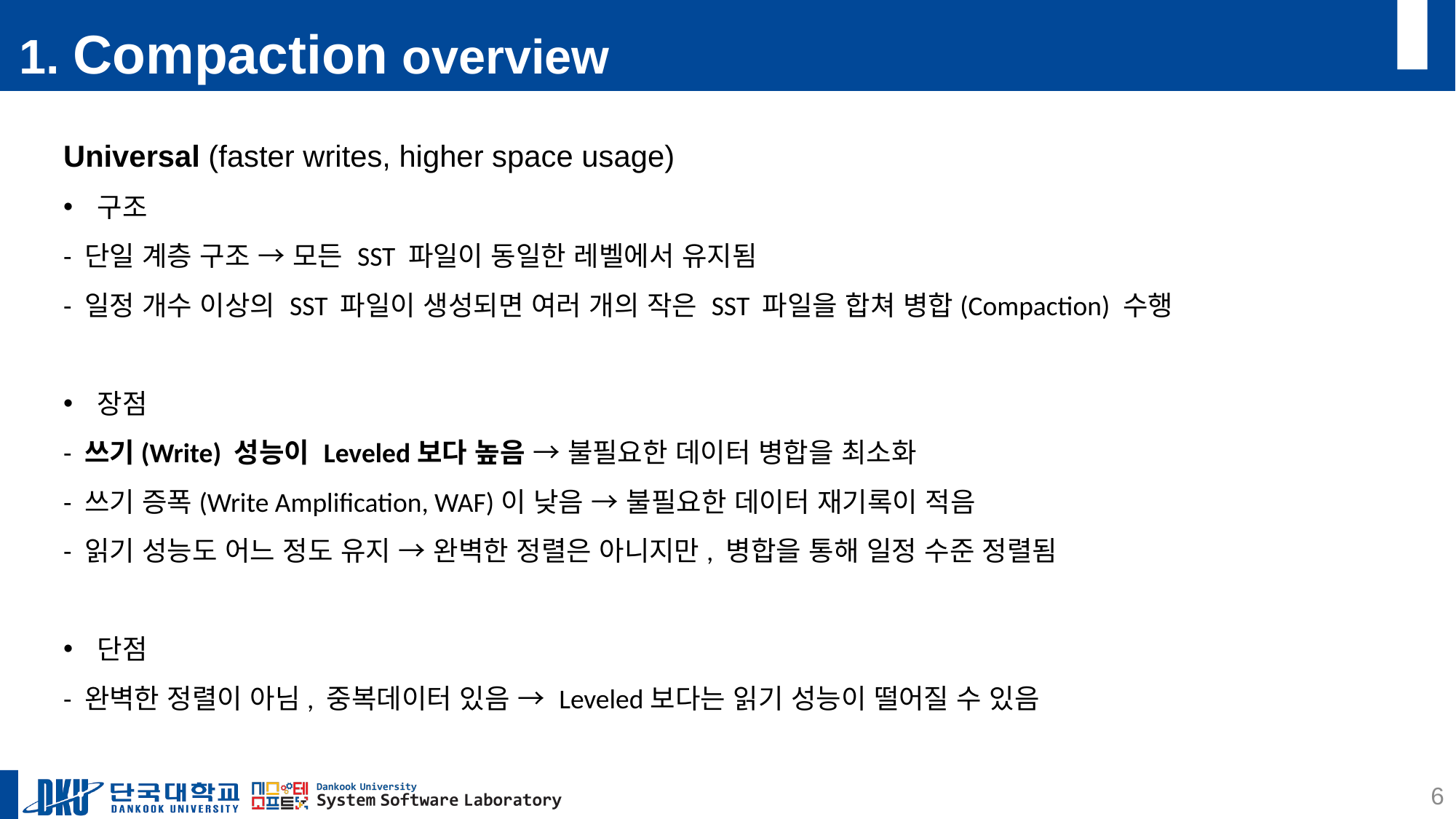

# 1. Compaction overview
Universal (faster writes, higher space usage)
구조
- 단일 계층 구조 → 모든 SST 파일이 동일한 레벨에서 유지됨
- 일정 개수 이상의 SST 파일이 생성되면 여러 개의 작은 SST 파일을 합쳐 병합(Compaction) 수행

장점
- 쓰기(Write) 성능이 Leveled보다 높음 → 불필요한 데이터 병합을 최소화
- 쓰기 증폭(Write Amplification, WAF)이 낮음 → 불필요한 데이터 재기록이 적음
- 읽기 성능도 어느 정도 유지 → 완벽한 정렬은 아니지만, 병합을 통해 일정 수준 정렬됨

단점
- 완벽한 정렬이 아님, 중복데이터 있음 → Leveled보다는 읽기 성능이 떨어질 수 있음

6